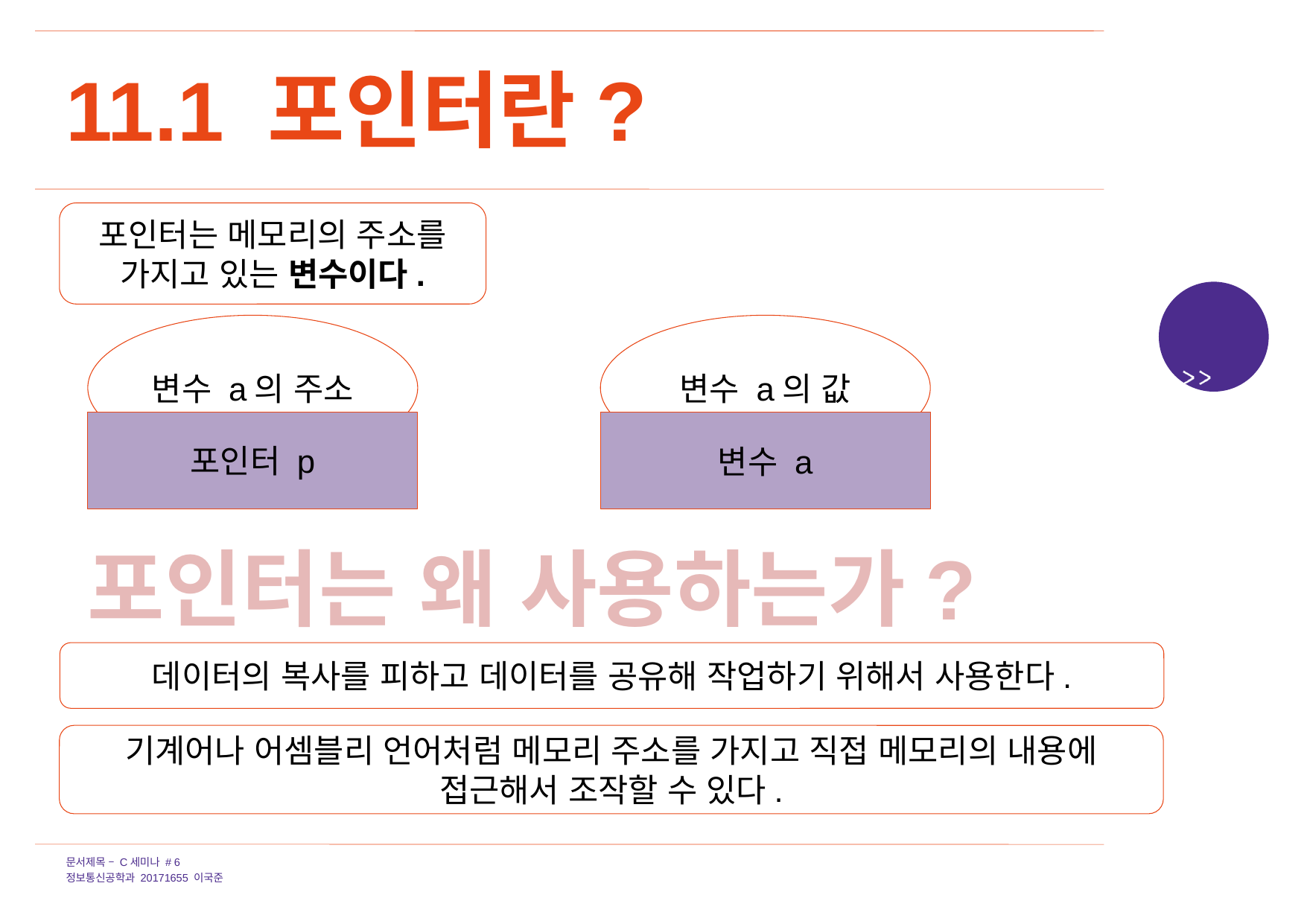

11.1 포인터란?
포인터는 메모리의 주소를 가지고 있는 변수이다.
변수 a의 주소
변수 a의 값
포인터 p
변수 a
포인터는 왜 사용하는가?
데이터의 복사를 피하고 데이터를 공유해 작업하기 위해서 사용한다.
기계어나 어셈블리 언어처럼 메모리 주소를 가지고 직접 메모리의 내용에 접근해서 조작할 수 있다.
문서제목 – C세미나 # 6
정보통신공학과 20171655 이국준